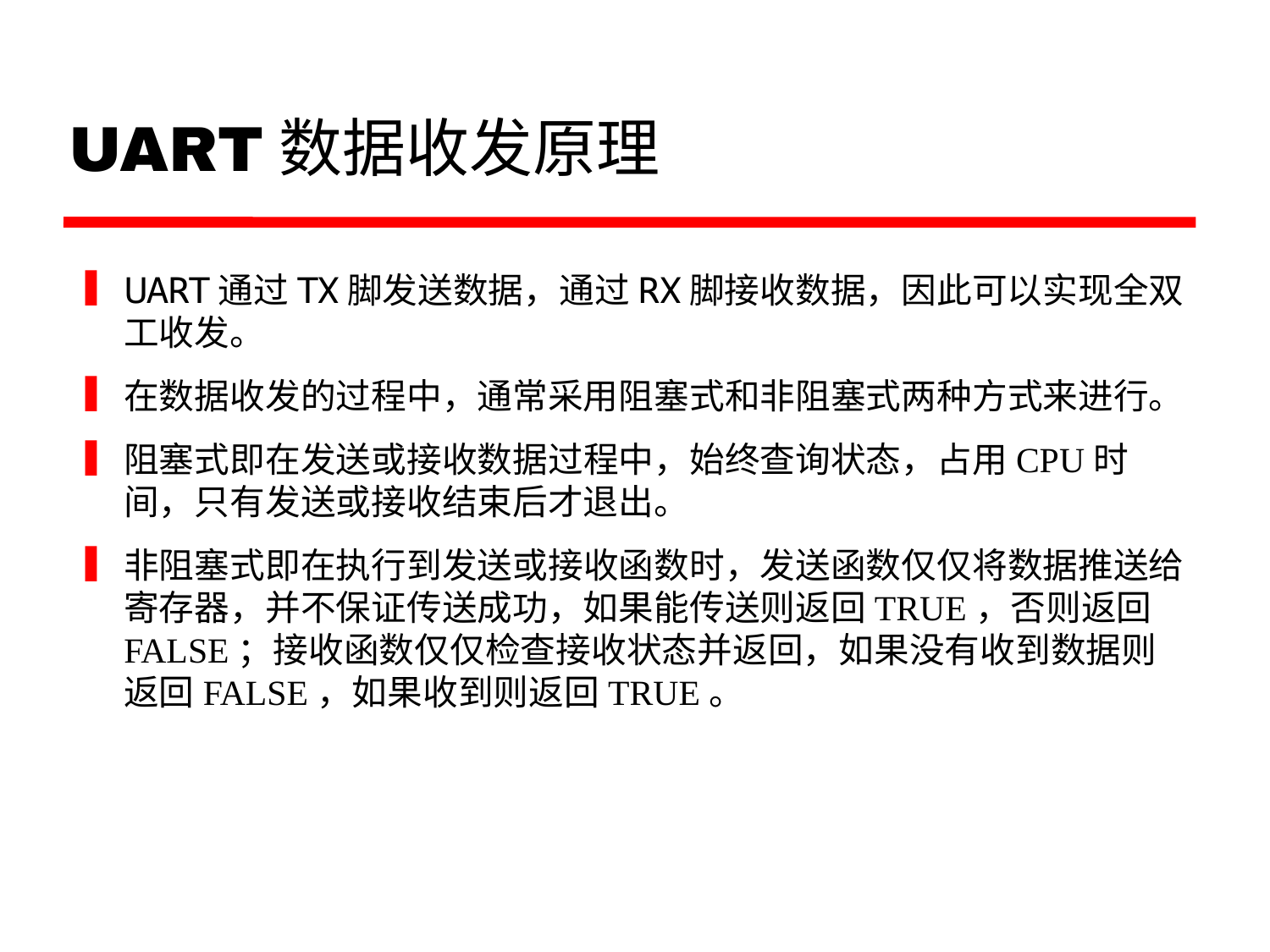

# UART数据收发原理
UART通过TX脚发送数据，通过RX脚接收数据，因此可以实现全双工收发。
在数据收发的过程中，通常采用阻塞式和非阻塞式两种方式来进行。
阻塞式即在发送或接收数据过程中，始终查询状态，占用CPU时间，只有发送或接收结束后才退出。
非阻塞式即在执行到发送或接收函数时，发送函数仅仅将数据推送给寄存器，并不保证传送成功，如果能传送则返回TRUE，否则返回FALSE；接收函数仅仅检查接收状态并返回，如果没有收到数据则返回FALSE，如果收到则返回TRUE。